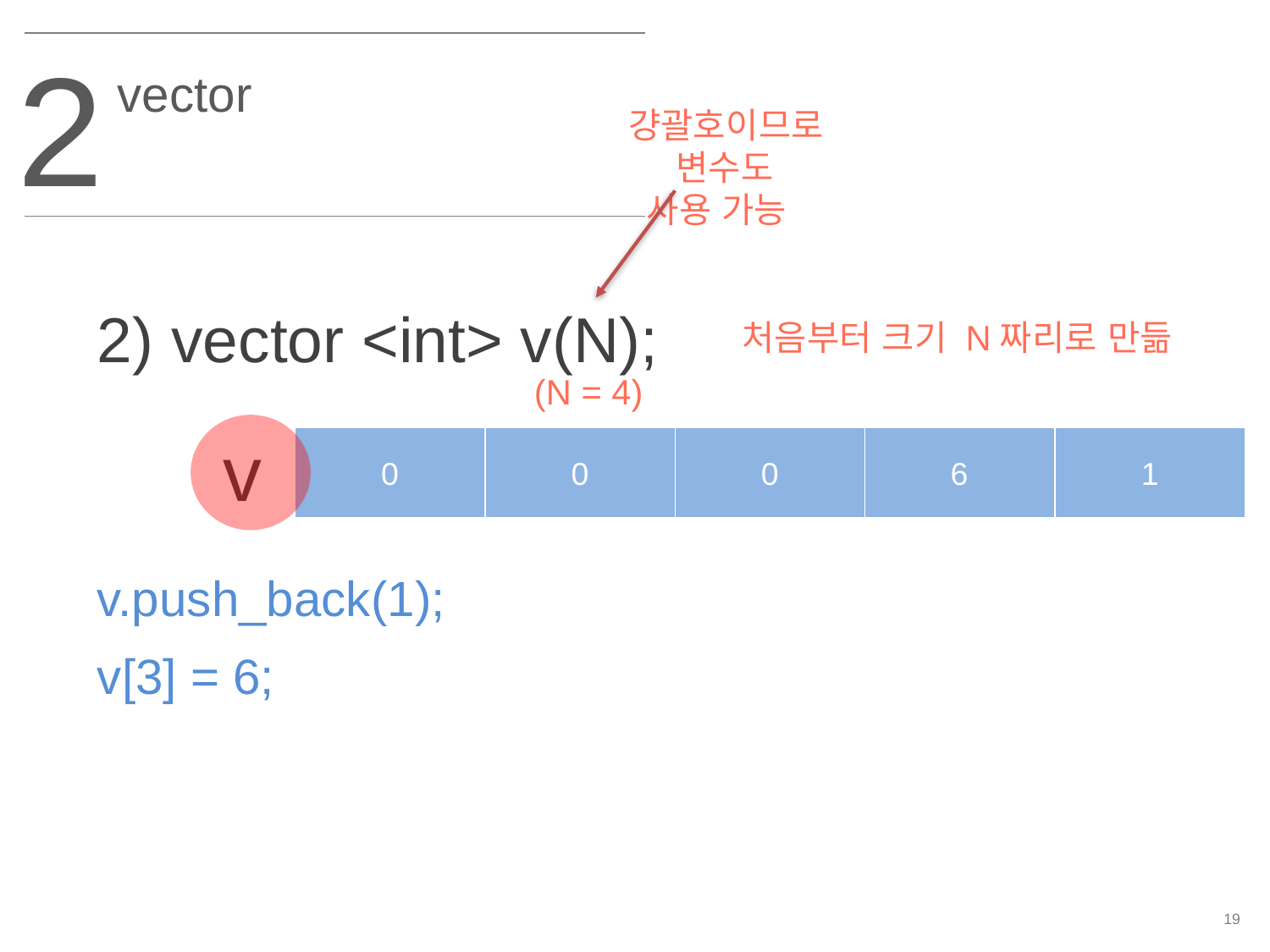

2
vector
걍괄호이므로 변수도
 사용 가능
2) vector <int> v(N);
처음부터 크기 N짜리로 만듦
(N = 4)

v
6
1
0
0
0
0
v.push_back(1);
v[3] = 6;